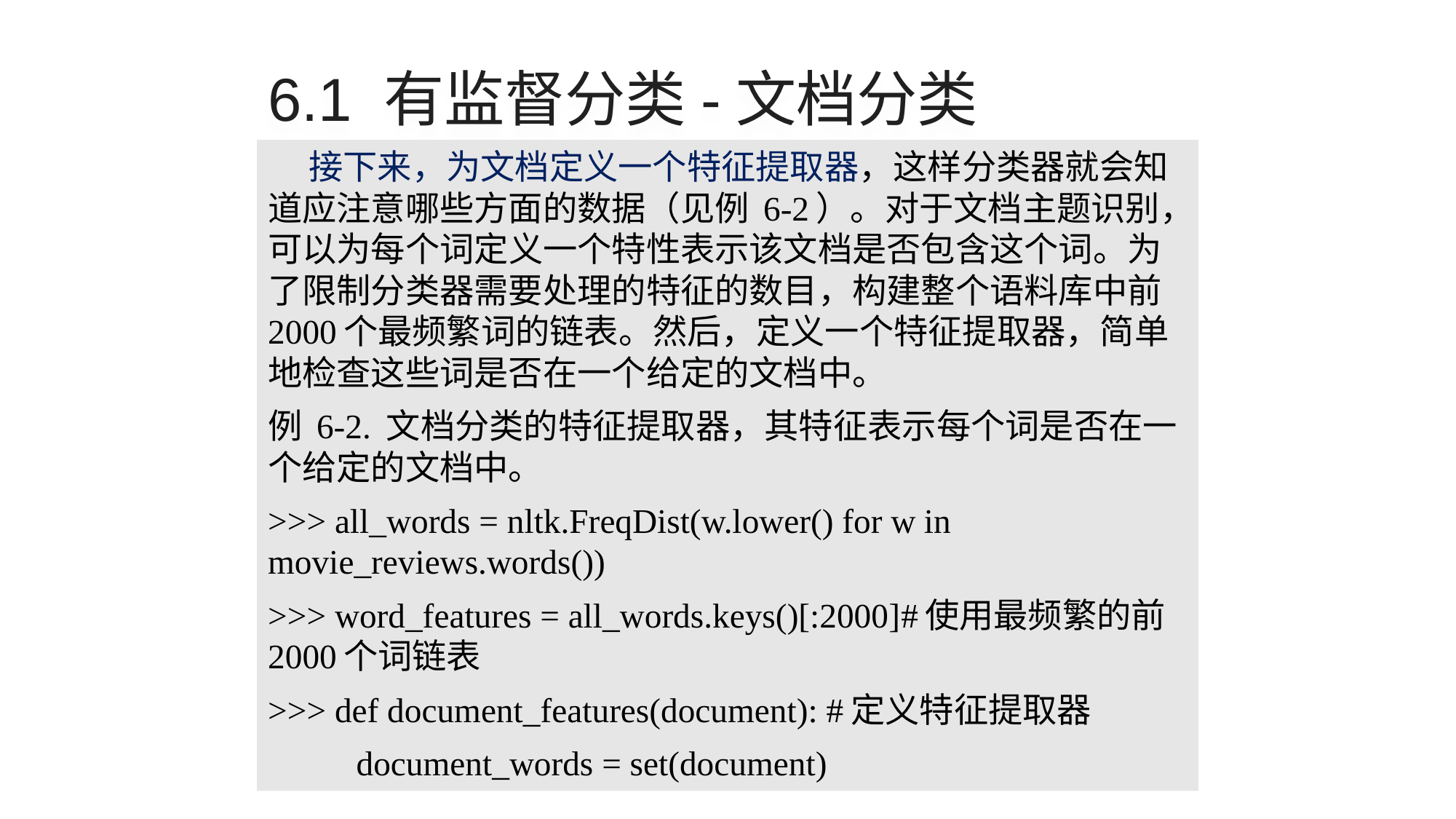

# 6.1 有监督分类-文档分类
接下来，为文档定义一个特征提取器，这样分类器就会知道应注意哪些方面的数据（见例 6-2）。对于文档主题识别，可以为每个词定义一个特性表示该文档是否包含这个词。为了限制分类器需要处理的特征的数目，构建整个语料库中前 2000个最频繁词的链表。然后，定义一个特征提取器，简单地检查这些词是否在一个给定的文档中。
例 6-2. 文档分类的特征提取器，其特征表示每个词是否在一个给定的文档中。
>>> all_words = nltk.FreqDist(w.lower() for w in movie_reviews.words())
>>> word_features = all_words.keys()[:2000]#使用最频繁的前2000个词链表
>>> def document_features(document): #定义特征提取器
	document_words = set(document)